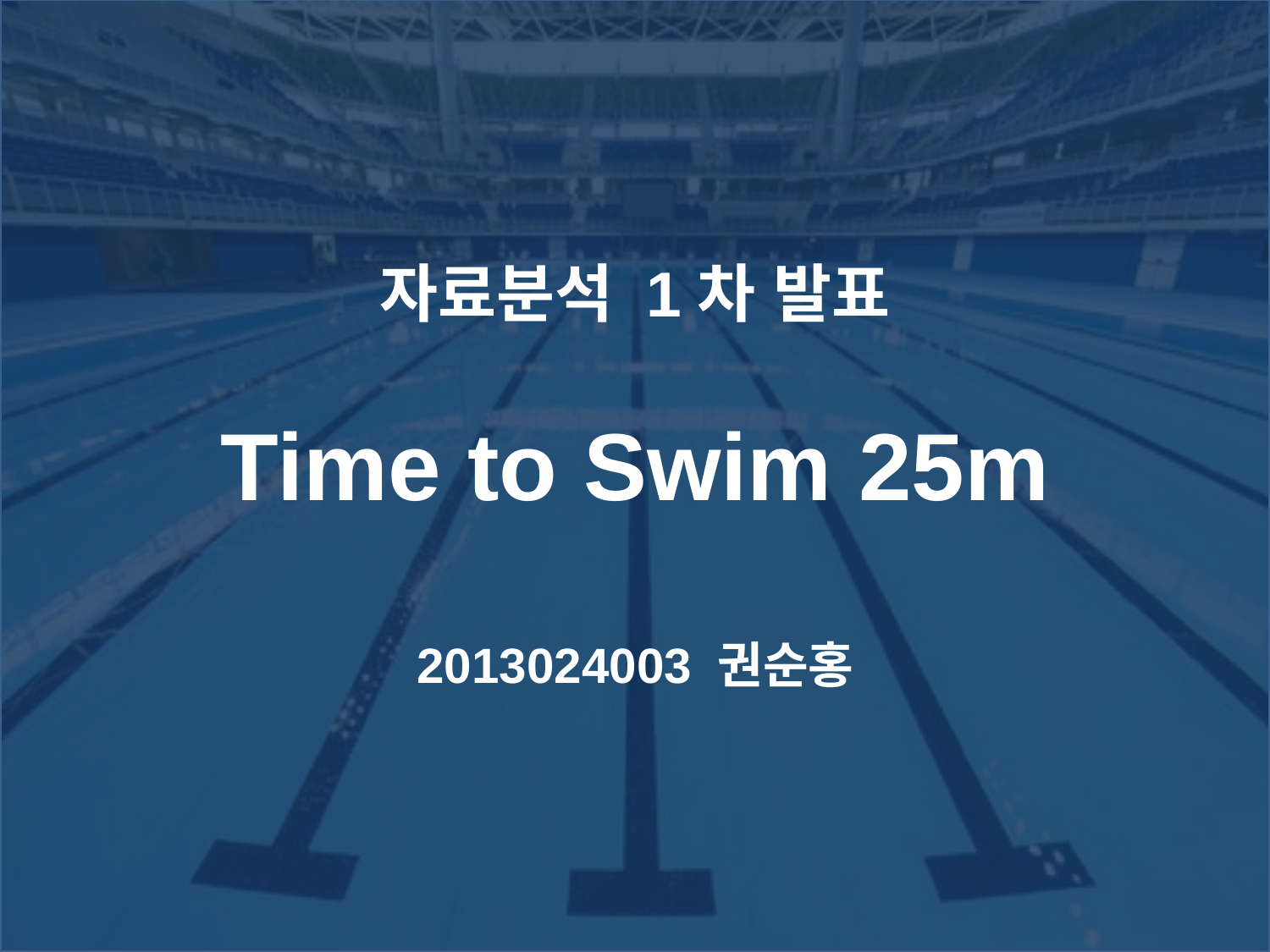

자료분석 1차 발표

Time to Swim 25m

2013024003 권순홍